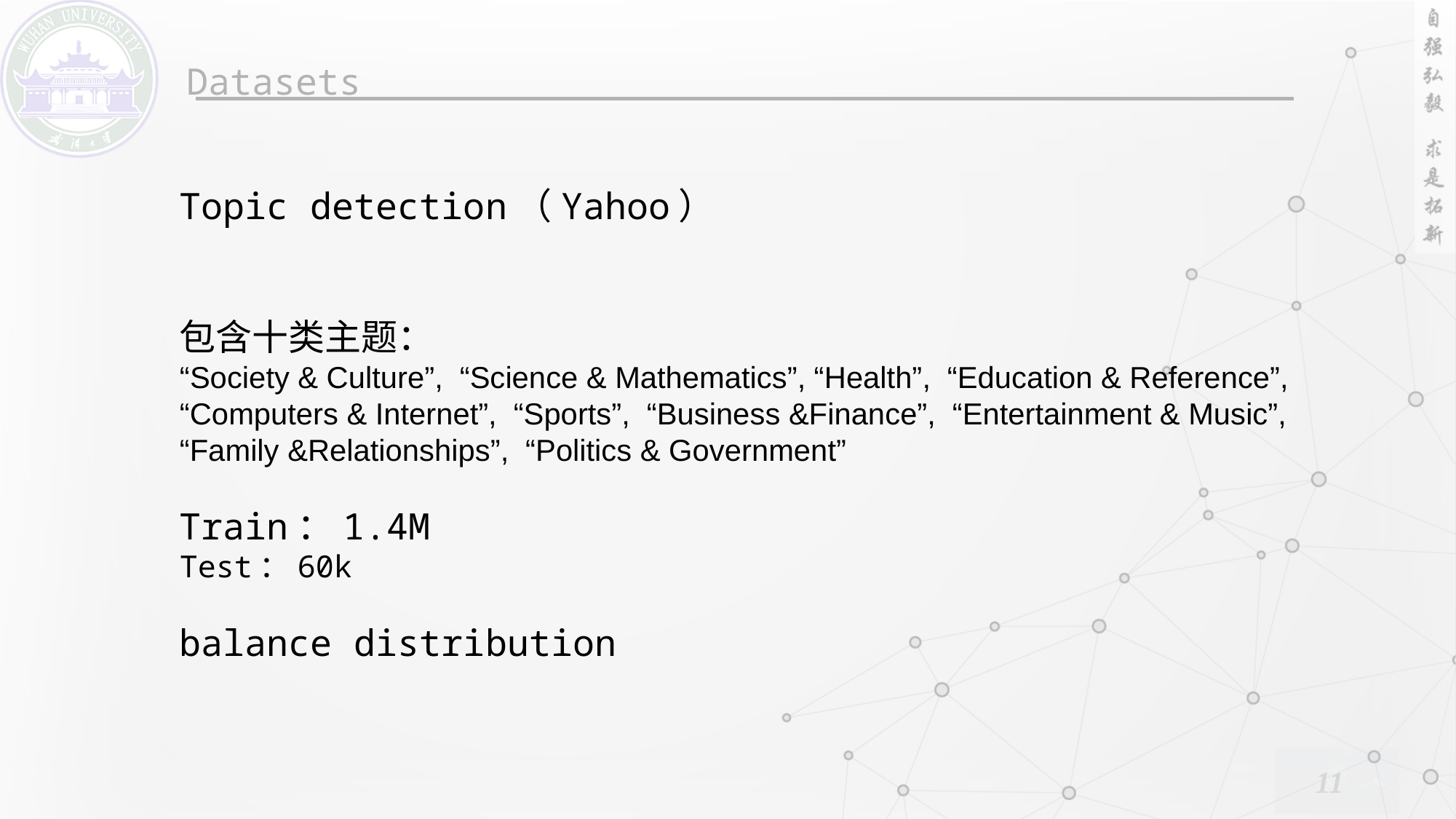

Topic detection（Yahoo）

包含十类主题：
“Society & Culture”,  “Science & Mathematics”, “Health”,  “Education & Reference”, “Computers & Internet”,  “Sports”,  “Business &Finance”,  “Entertainment & Music”,  “Family &Relationships”,  “Politics & Government”

Train：1.4M
Test：60k

balance distribution

11